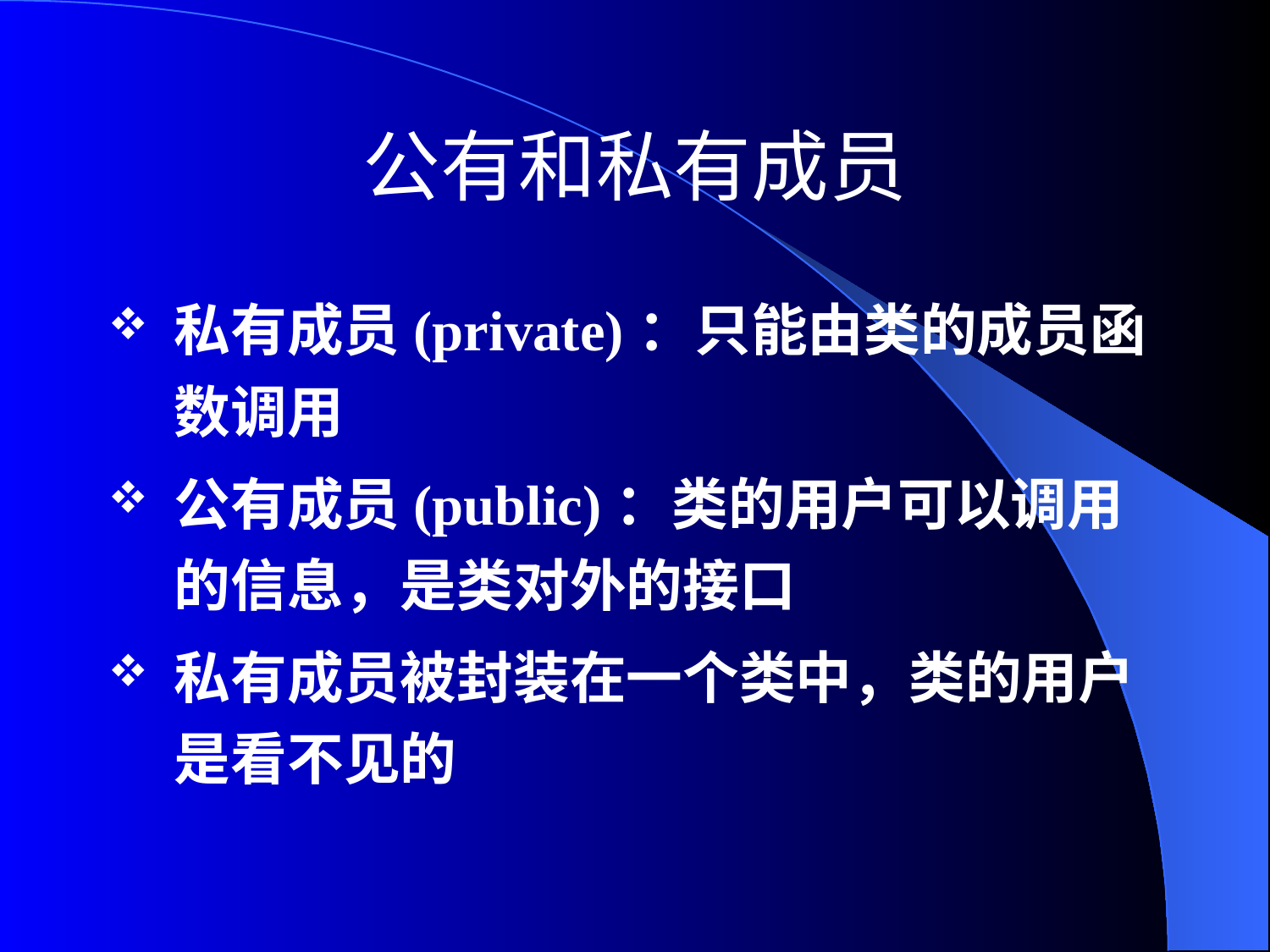

# 公有和私有成员
私有成员(private)：只能由类的成员函数调用
公有成员(public)：类的用户可以调用的信息，是类对外的接口
私有成员被封装在一个类中，类的用户是看不见的